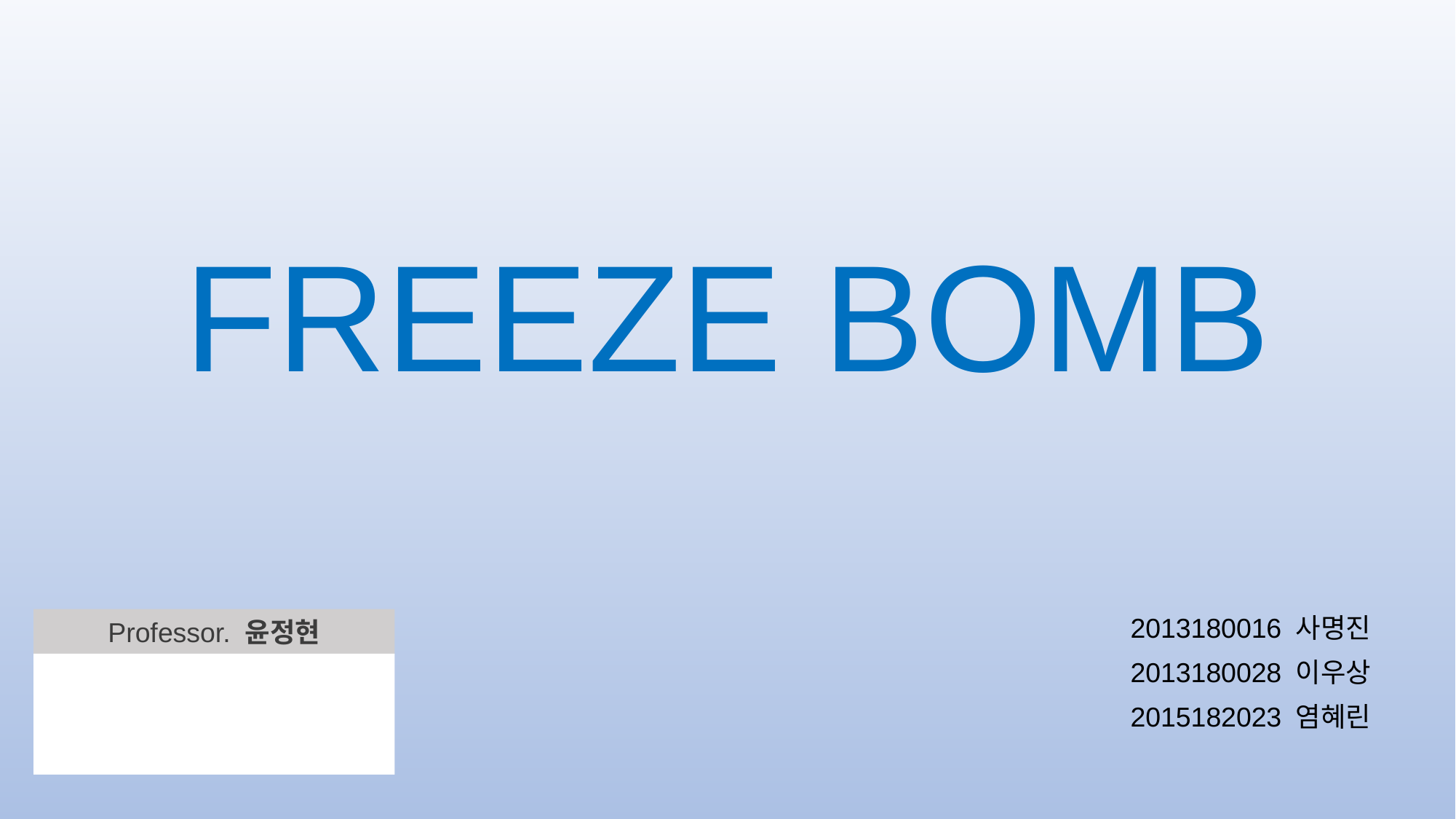

# FREEZE BOMB
Professor. 윤정현
2013180016 사명진
2013180028 이우상
2015182023 염혜린